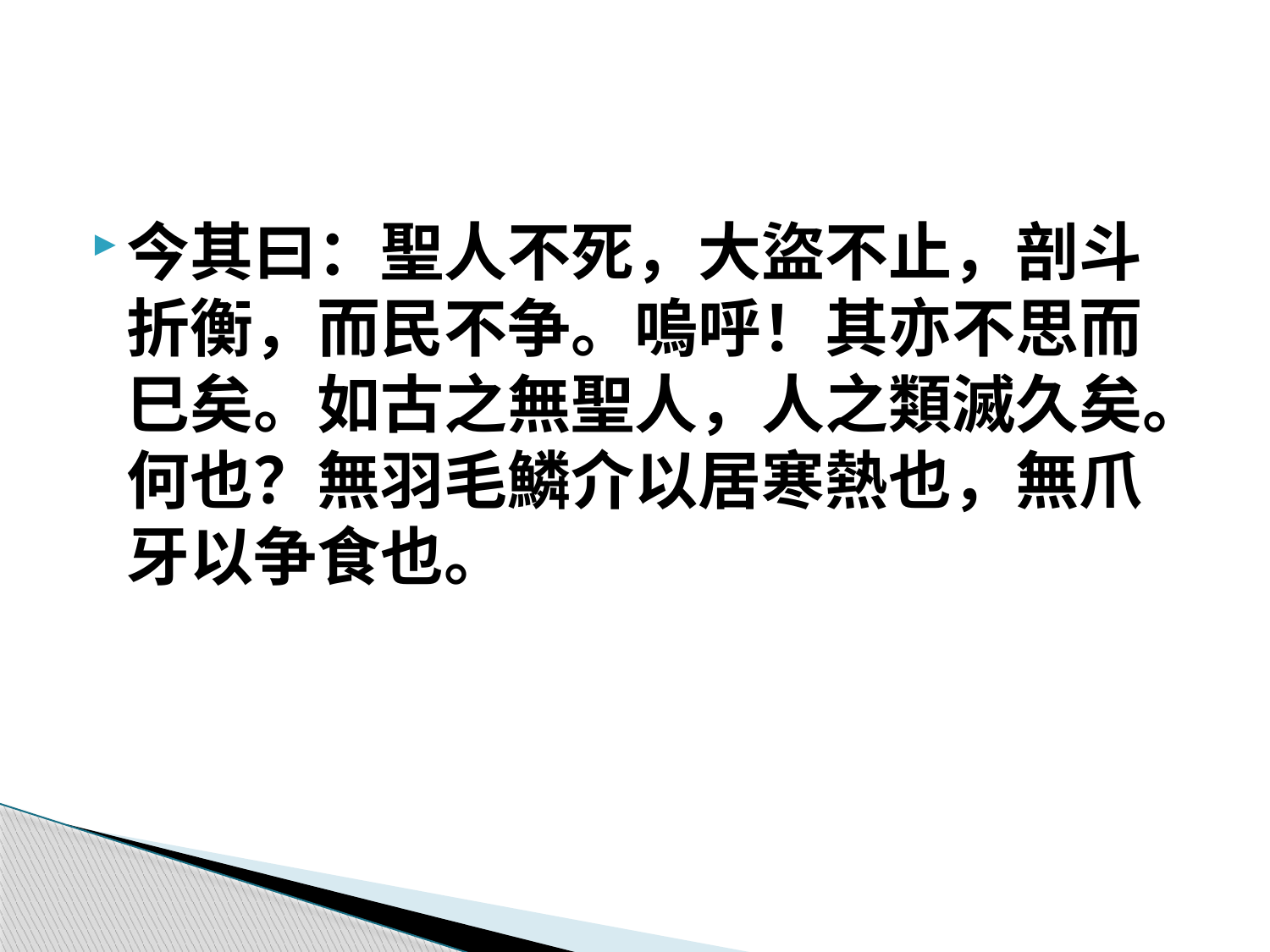

#
今其曰：聖人不死，大盜不止，剖斗折衡，而民不争。嗚呼！其亦不思而巳矣。如古之無聖人，人之類滅久矣。何也？無羽毛鱗介以居寒熱也，無爪牙以争食也。